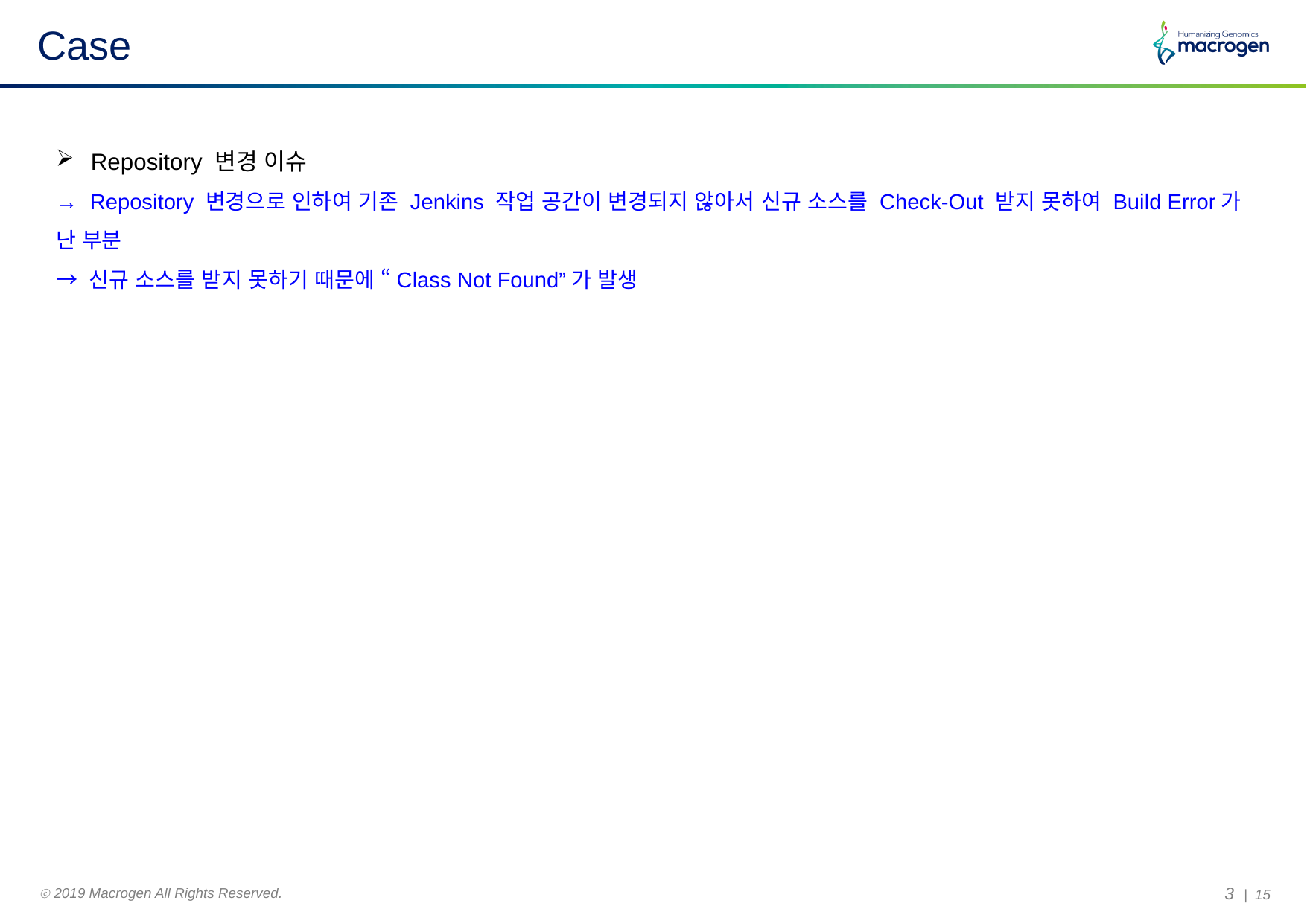

Case
Repository 변경 이슈
→  Repository 변경으로 인하여 기존 Jenkins 작업 공간이 변경되지 않아서 신규 소스를 Check-Out 받지 못하여 Build Error가 난 부분
→ 신규 소스를 받지 못하기 때문에 “Class Not Found”가 발생